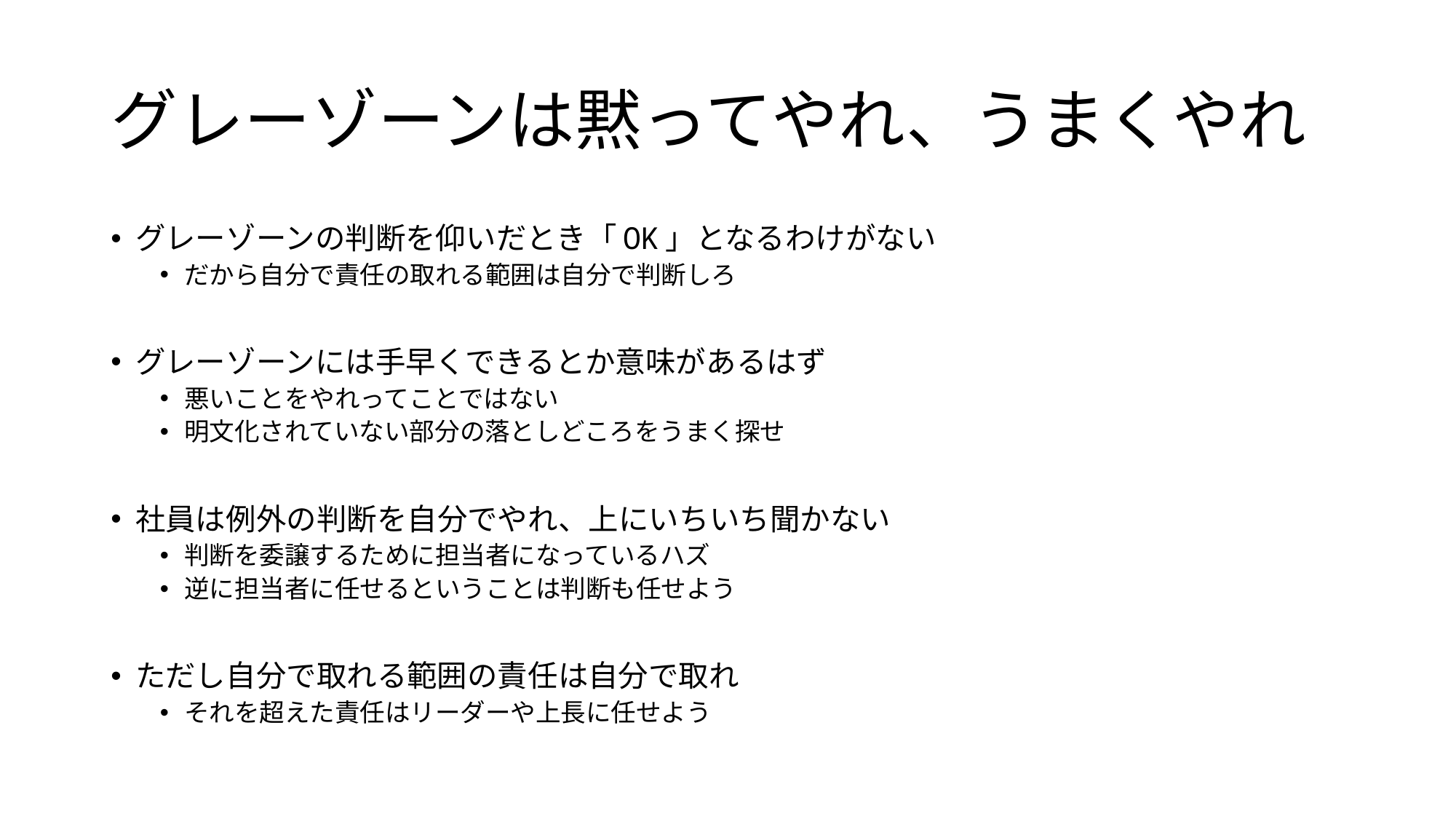

# グレーゾーンは黙ってやれ、うまくやれ
グレーゾーンの判断を仰いだとき「OK」となるわけがない
だから自分で責任の取れる範囲は自分で判断しろ

グレーゾーンには手早くできるとか意味があるはず
悪いことをやれってことではない
明文化されていない部分の落としどころをうまく探せ

社員は例外の判断を自分でやれ、上にいちいち聞かない
判断を委譲するために担当者になっているハズ
逆に担当者に任せるということは判断も任せよう

ただし自分で取れる範囲の責任は自分で取れ
それを超えた責任はリーダーや上長に任せよう